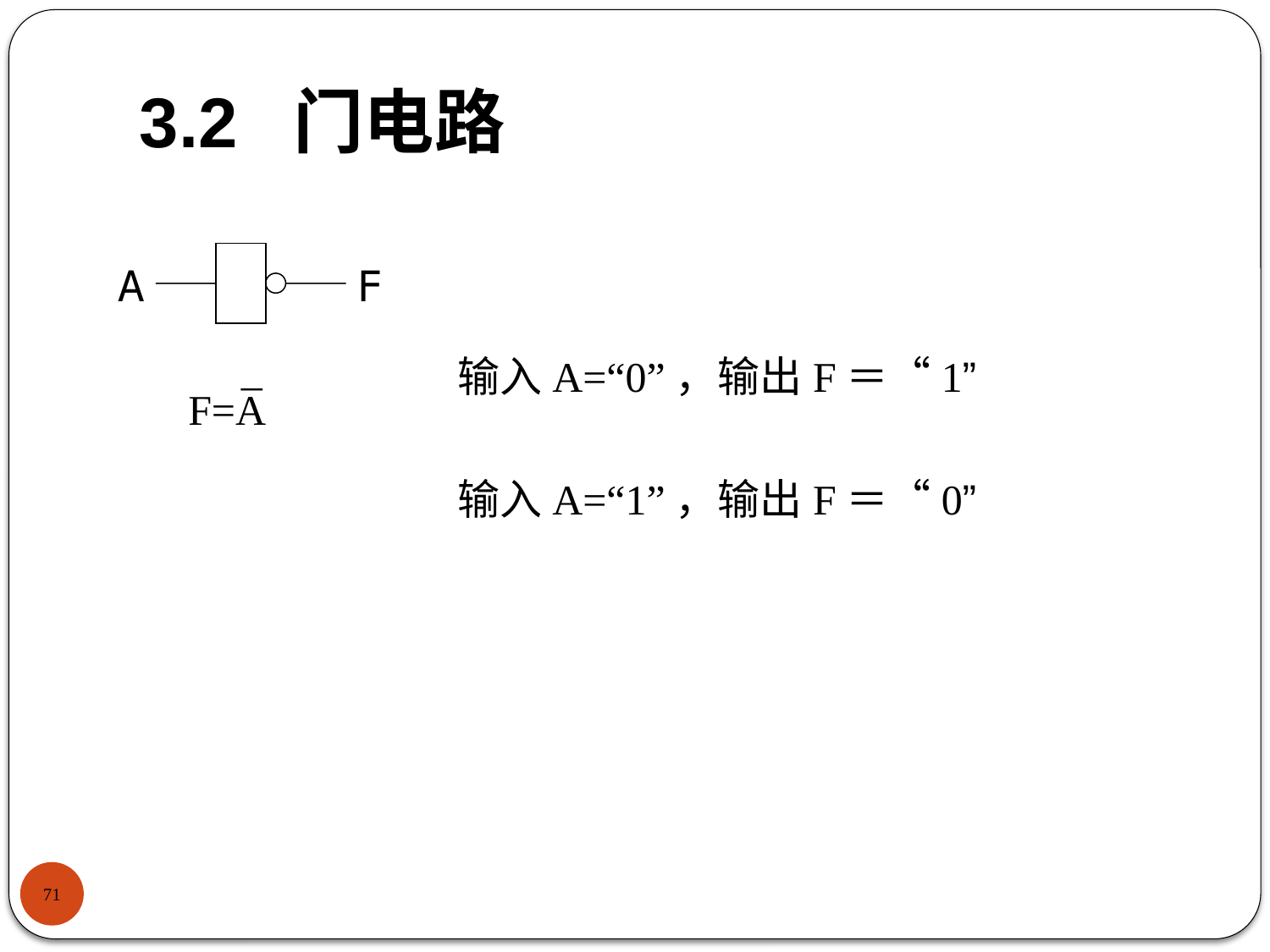

# 3.2  门电路

A
F

     _
F=A
输入A=“0”，输出F＝“1”
输入A=“1”，输出F＝“0”
71